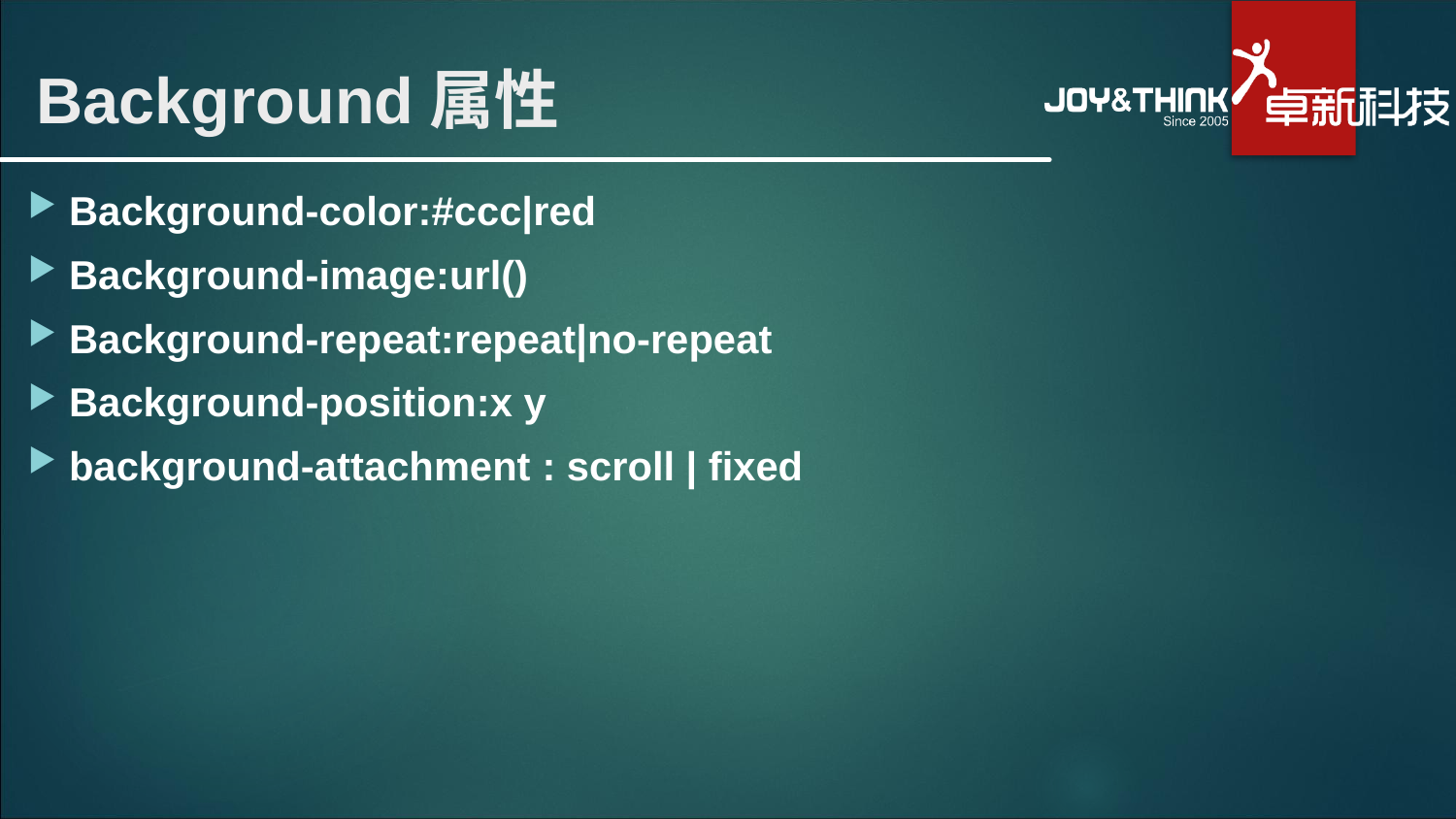

# Background属性
Background-color:#ccc|red
Background-image:url()
Background-repeat:repeat|no-repeat
Background-position:x y
background-attachment : scroll | fixed